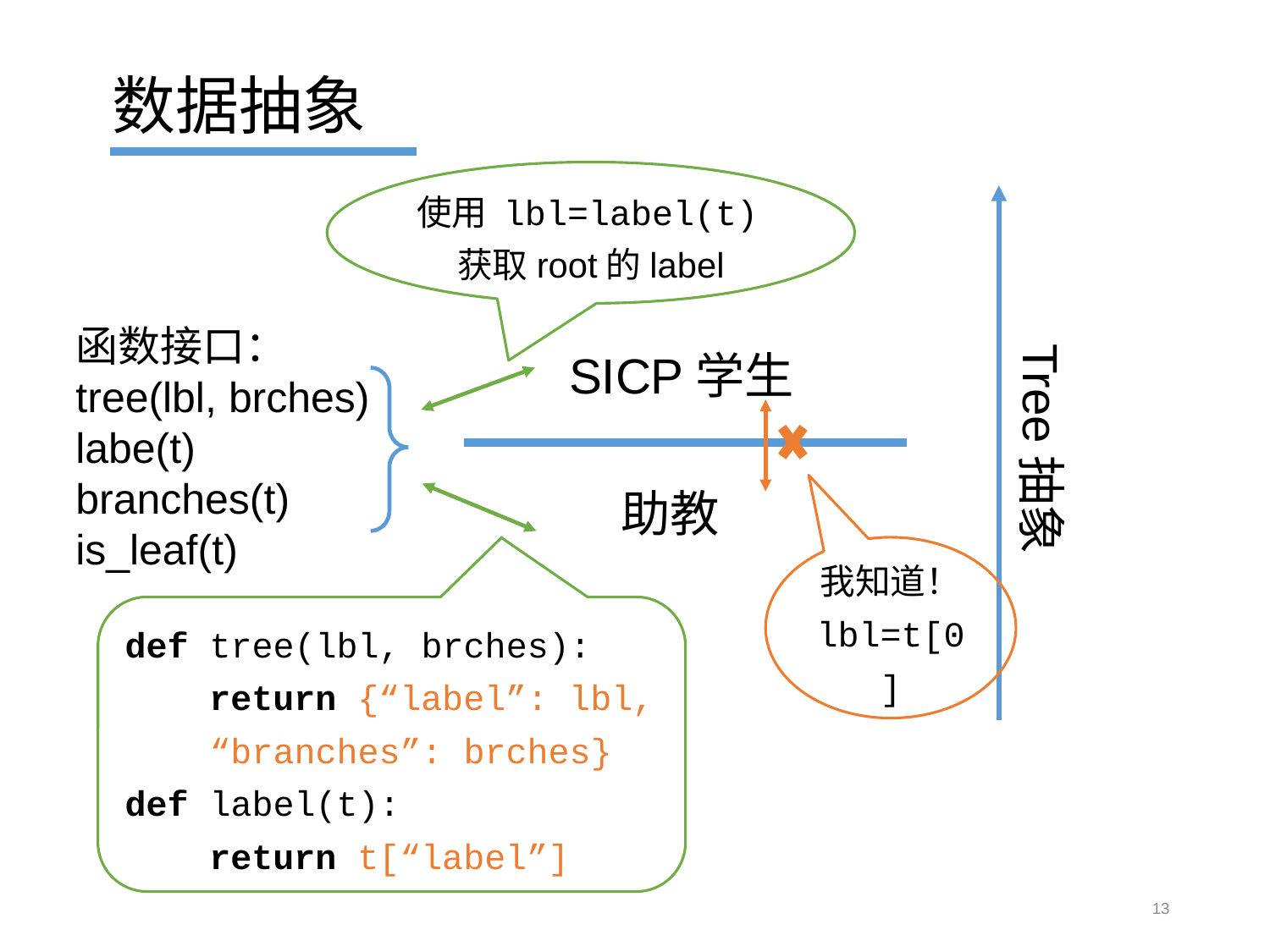

数据抽象
使用 lbl=label(t)获取root的label
函数接口：
tree(lbl, brches)
labe(t)
branches(t)
is_leaf(t)
Tree抽象
SICP学生

助教
我知道！
lbl=t[0]
def tree(lbl, brches):
    return {“label”: lbl,
    “branches”: brches}
def label(t):
    return t[“label”]
13